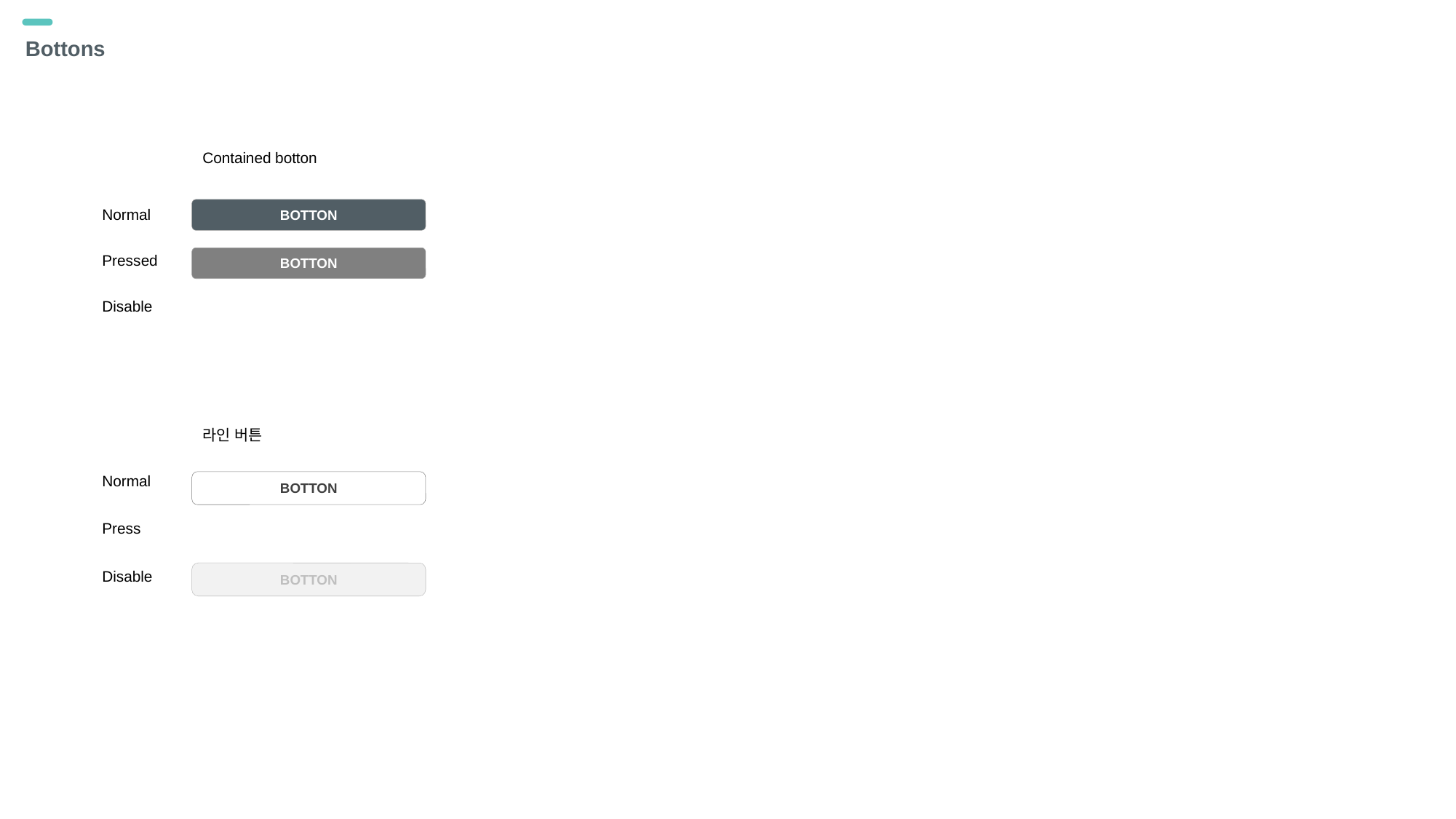

# Bottons
Contained botton
Normal
BOTTON
Pressed
BOTTON
Disable
라인 버튼
Normal
BOTTON
Press
Disable
BOTTON